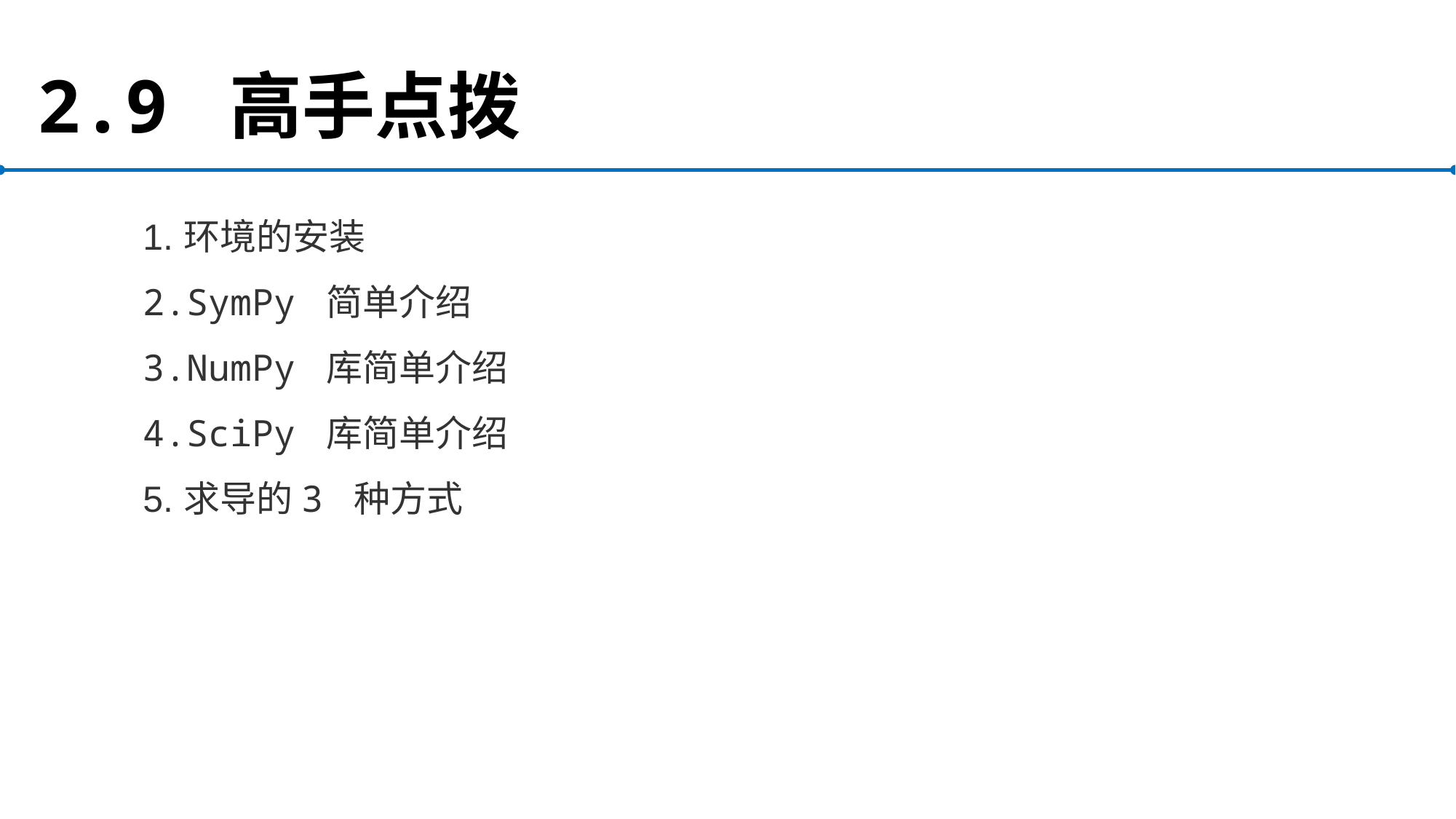

# 2.9 高手点拨
环境的安装
SymPy 简单介绍
NumPy 库简单介绍
SciPy 库简单介绍
求导的3 种方式